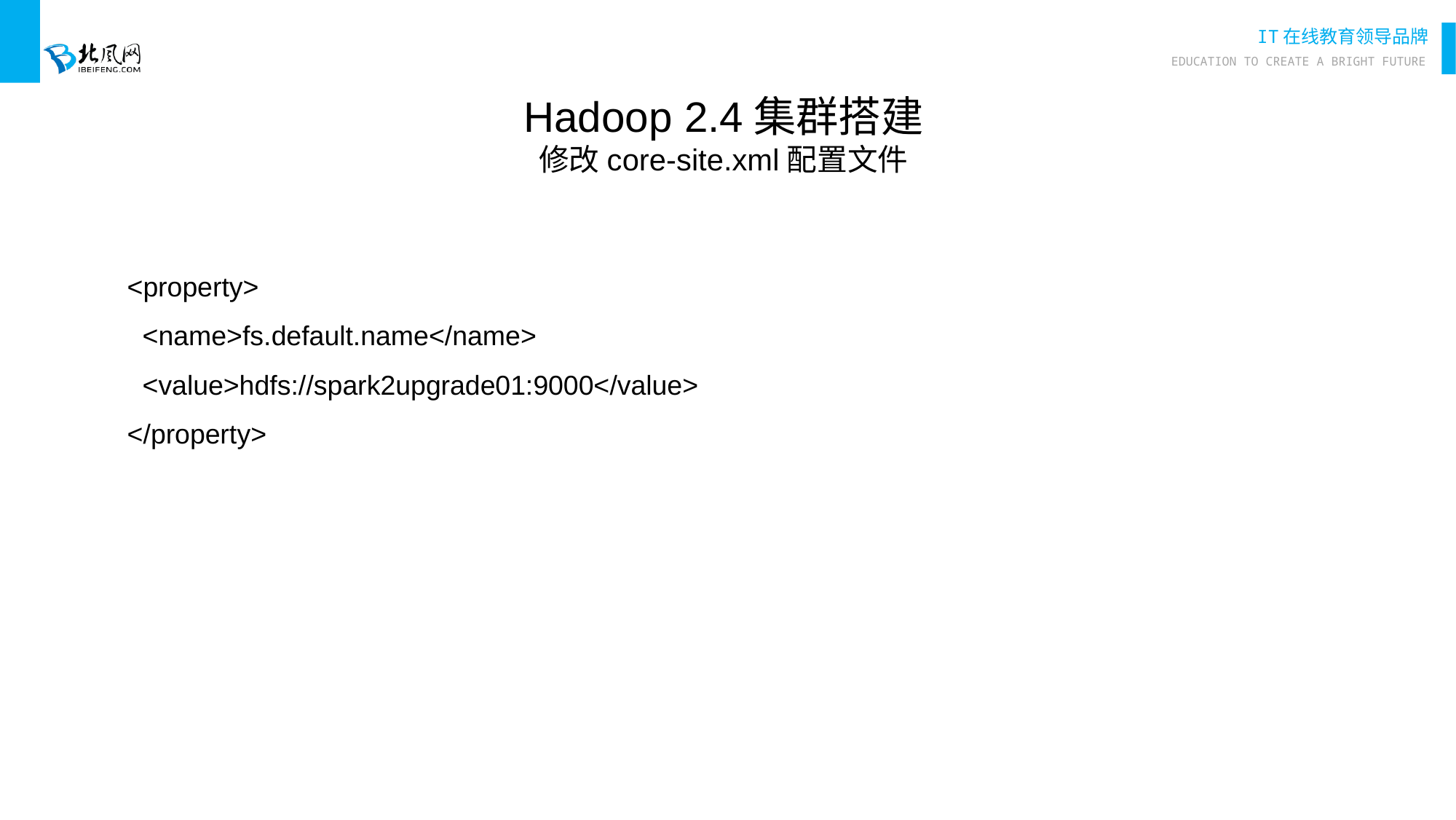

Hadoop 2.4集群搭建
修改core-site.xml配置文件
<property>
  <name>fs.default.name</name>
  <value>hdfs://spark2upgrade01:9000</value>
</property>